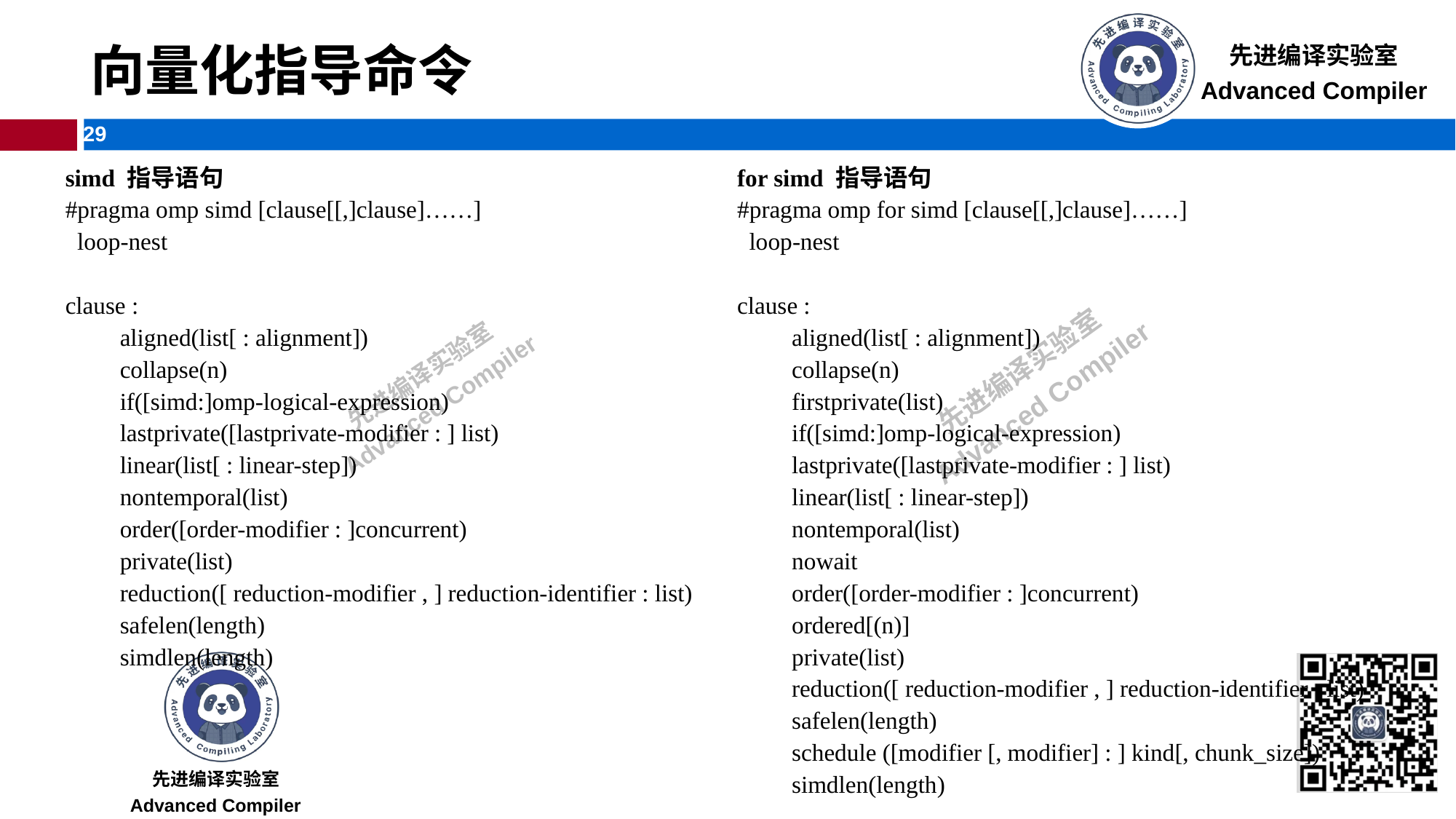

# 向量化指导命令
simd 指导语句
#pragma omp simd [clause[[,]clause]……]
  loop-nest

clause :
	aligned(list[ : alignment])
	collapse(n)
	if([simd:]omp-logical-expression)
	lastprivate([lastprivate-modifier : ] list)
	linear(list[ : linear-step])
	nontemporal(list)
	order([order-modifier : ]concurrent)
	private(list)
	reduction([ reduction-modifier , ] reduction-identifier : list)
	safelen(length)
	simdlen(length)
for simd 指导语句
#pragma omp for simd [clause[[,]clause]……]
  loop-nest

clause :
	aligned(list[ : alignment])
	collapse(n)
	firstprivate(list)
	if([simd:]omp-logical-expression)
	lastprivate([lastprivate-modifier : ] list)
	linear(list[ : linear-step])
	nontemporal(list)
	nowait
	order([order-modifier : ]concurrent)
	ordered[(n)]
	private(list)
	reduction([ reduction-modifier , ] reduction-identifier : list)
	safelen(length)
	schedule ([modifier [, modifier] : ] kind[, chunk_size])
	simdlen(length)